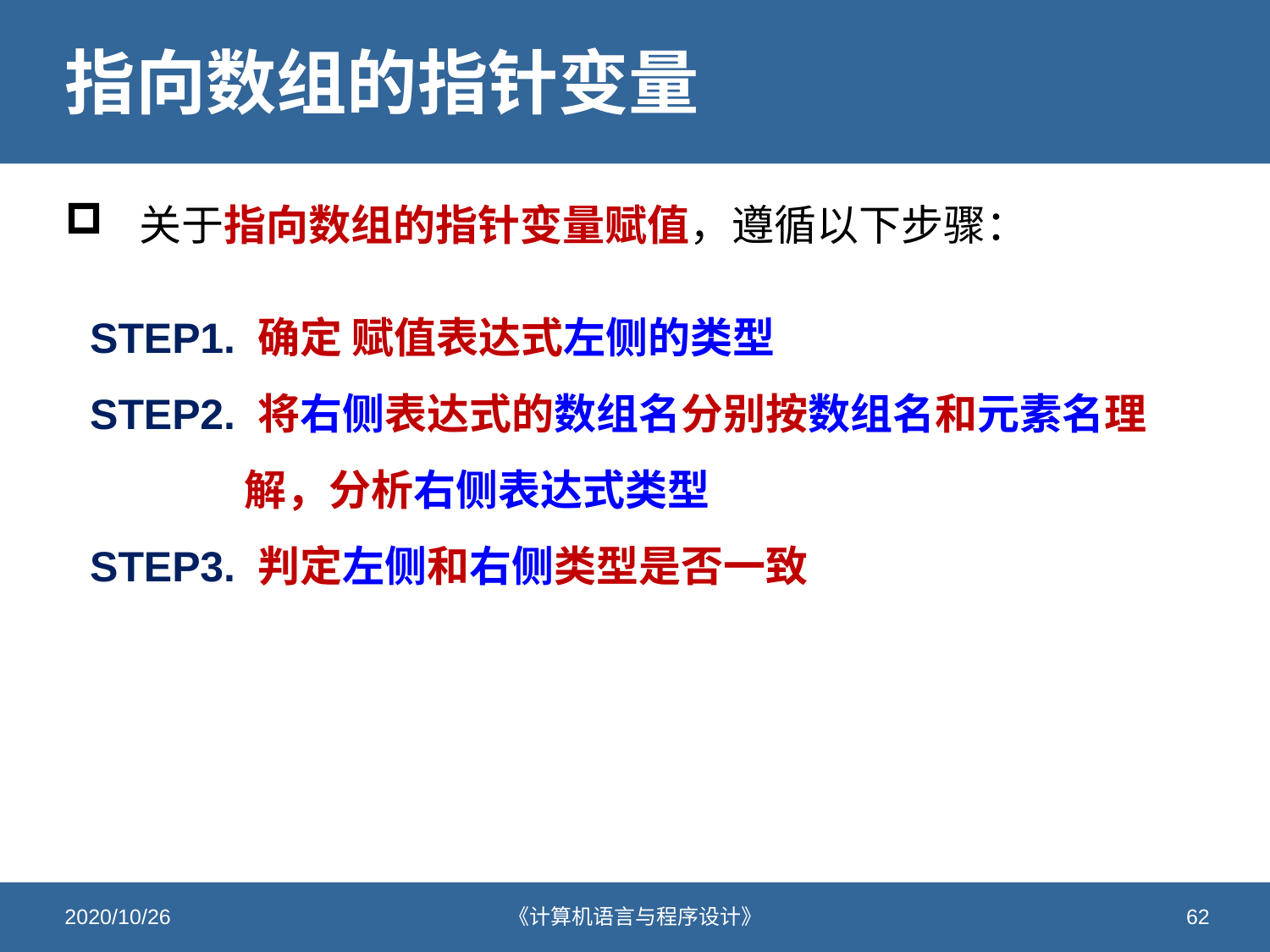

# 指向数组的指针变量
关于指向数组的指针变量赋值，遵循以下步骤：
STEP1. 确定 赋值表达式左侧的类型
STEP2. 将右侧表达式的数组名分别按数组名和元素名理解，分析右侧表达式类型
STEP3. 判定左侧和右侧类型是否一致
2020/10/26
《计算机语言与程序设计》
62